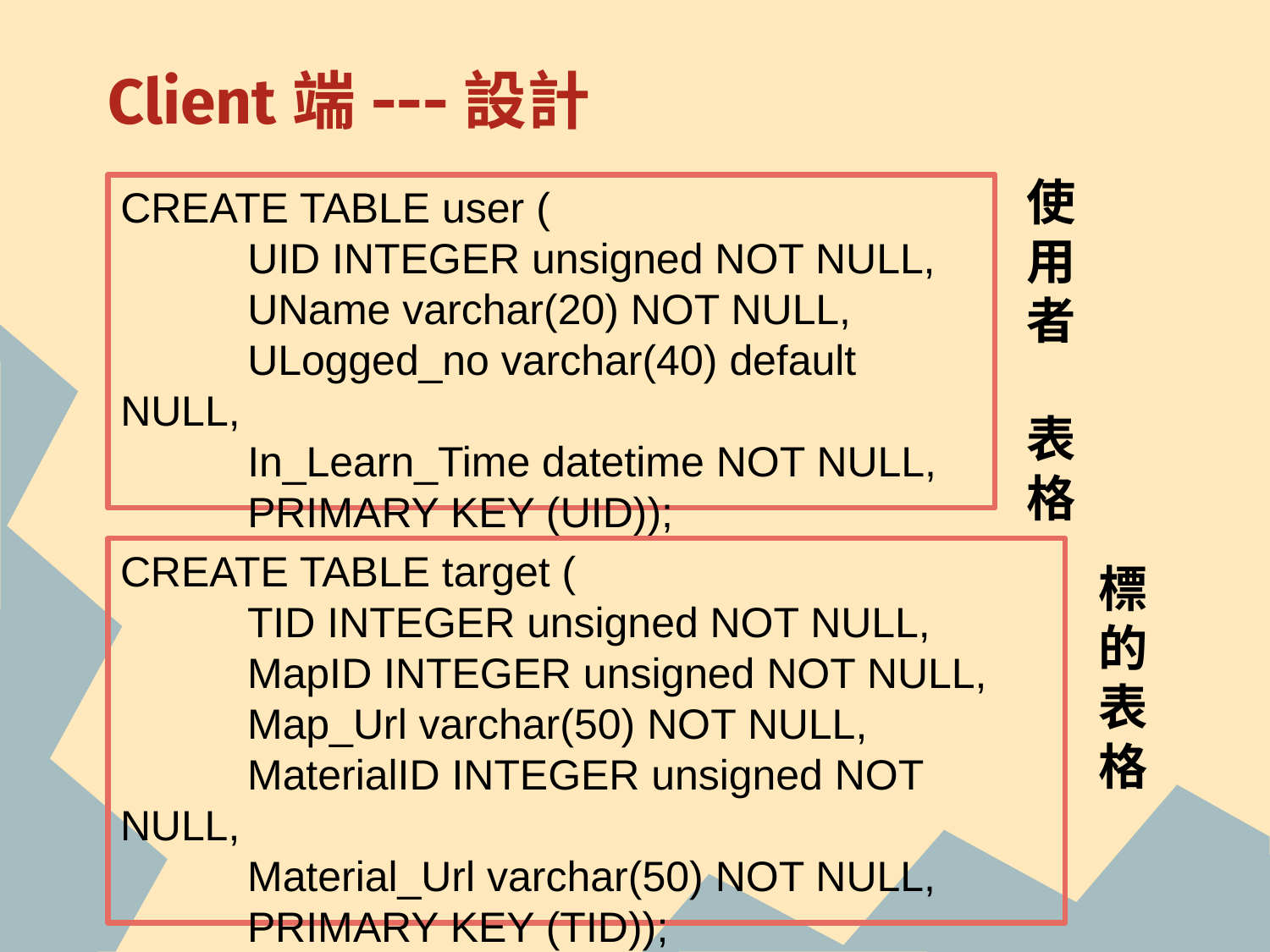

CREATE TABLE user (
	UID INTEGER unsigned NOT NULL,
	UName varchar(20) NOT NULL,
	ULogged_no varchar(40) default NULL,
	In_Learn_Time datetime NOT NULL,
	PRIMARY KEY (UID));
# Client端---設計
CREATE TABLE target (
	TID INTEGER unsigned NOT NULL,
	MapID INTEGER unsigned NOT NULL,
	Map_Url varchar(50) NOT NULL,
	MaterialID INTEGER unsigned NOT NULL,
  	Material_Url varchar(50) NOT NULL,
	PRIMARY KEY (TID));
使用者 表格
標的表格